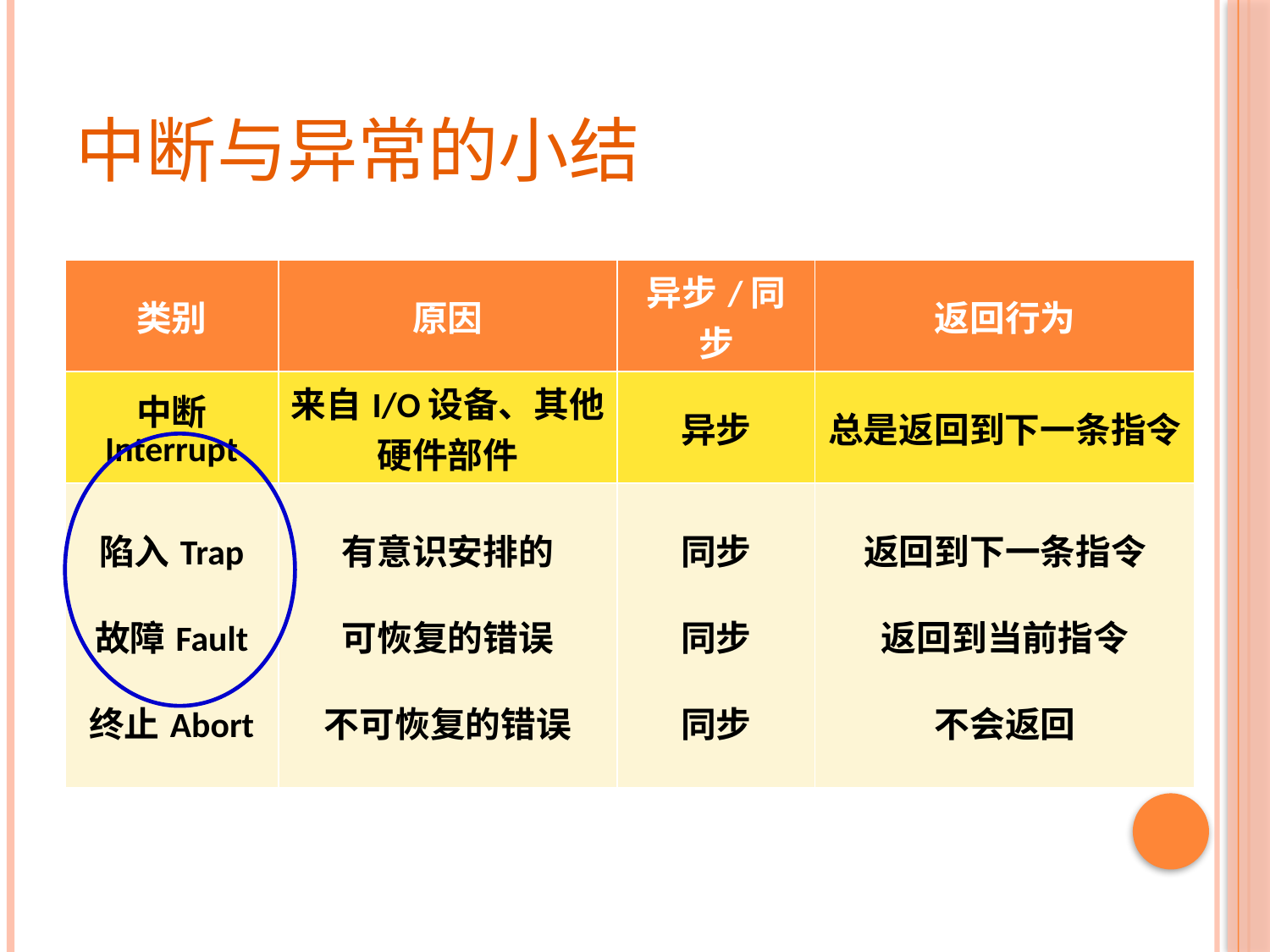

# 中断与异常的小结
| 类别 | 原因 | 异步/同步 | 返回行为 |
| --- | --- | --- | --- |
| 中断 Interrupt | 来自I/O设备、其他硬件部件 | 异步 | 总是返回到下一条指令 |
| 陷入Trap 故障Fault 终止Abort | 有意识安排的 可恢复的错误 不可恢复的错误 | 同步 同步 同步 | 返回到下一条指令 返回到当前指令 不会返回 |